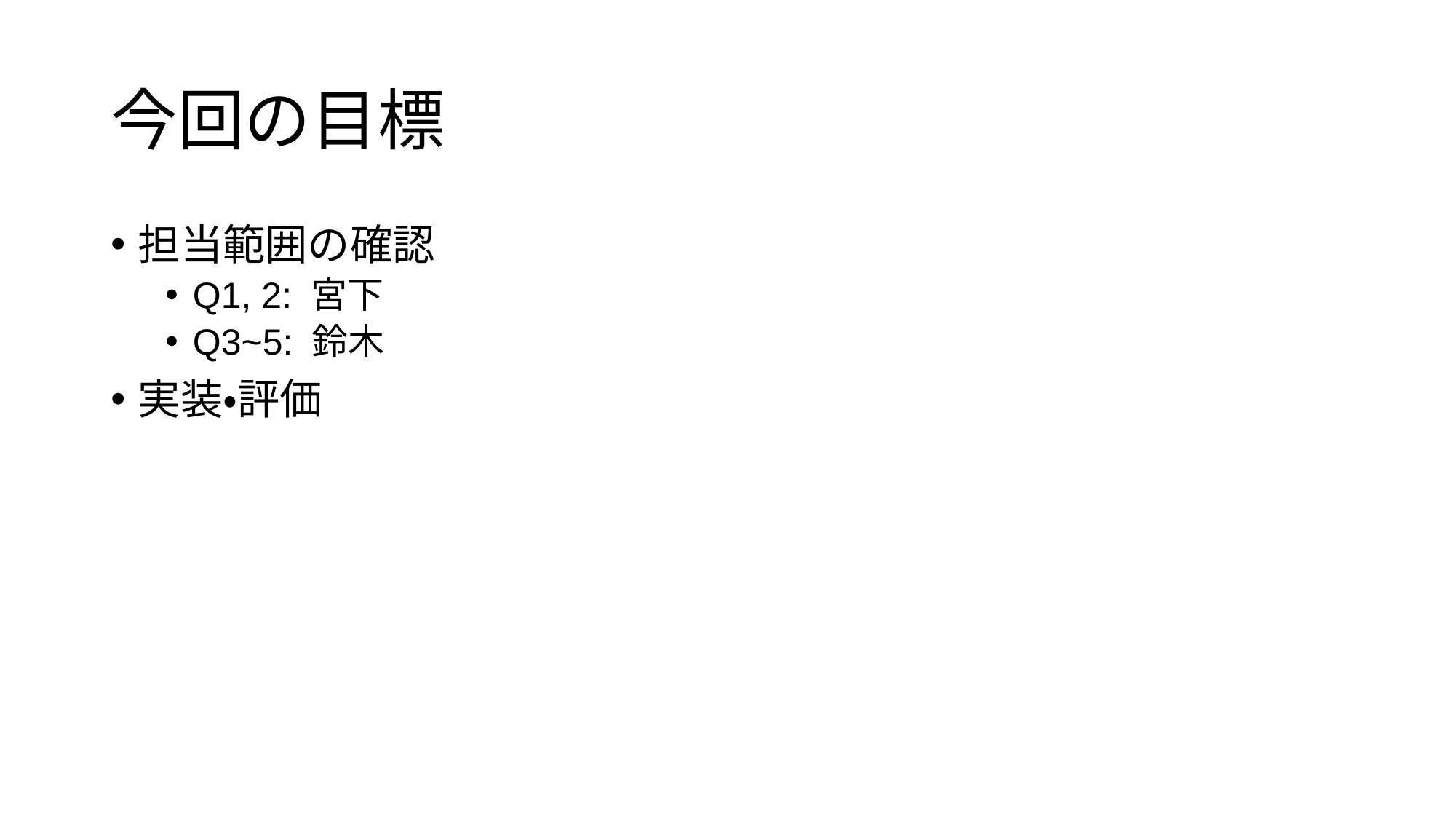

# 今回の目標
担当範囲の確認
Q1, 2: 宮下
Q3~5: 鈴木
実装・評価